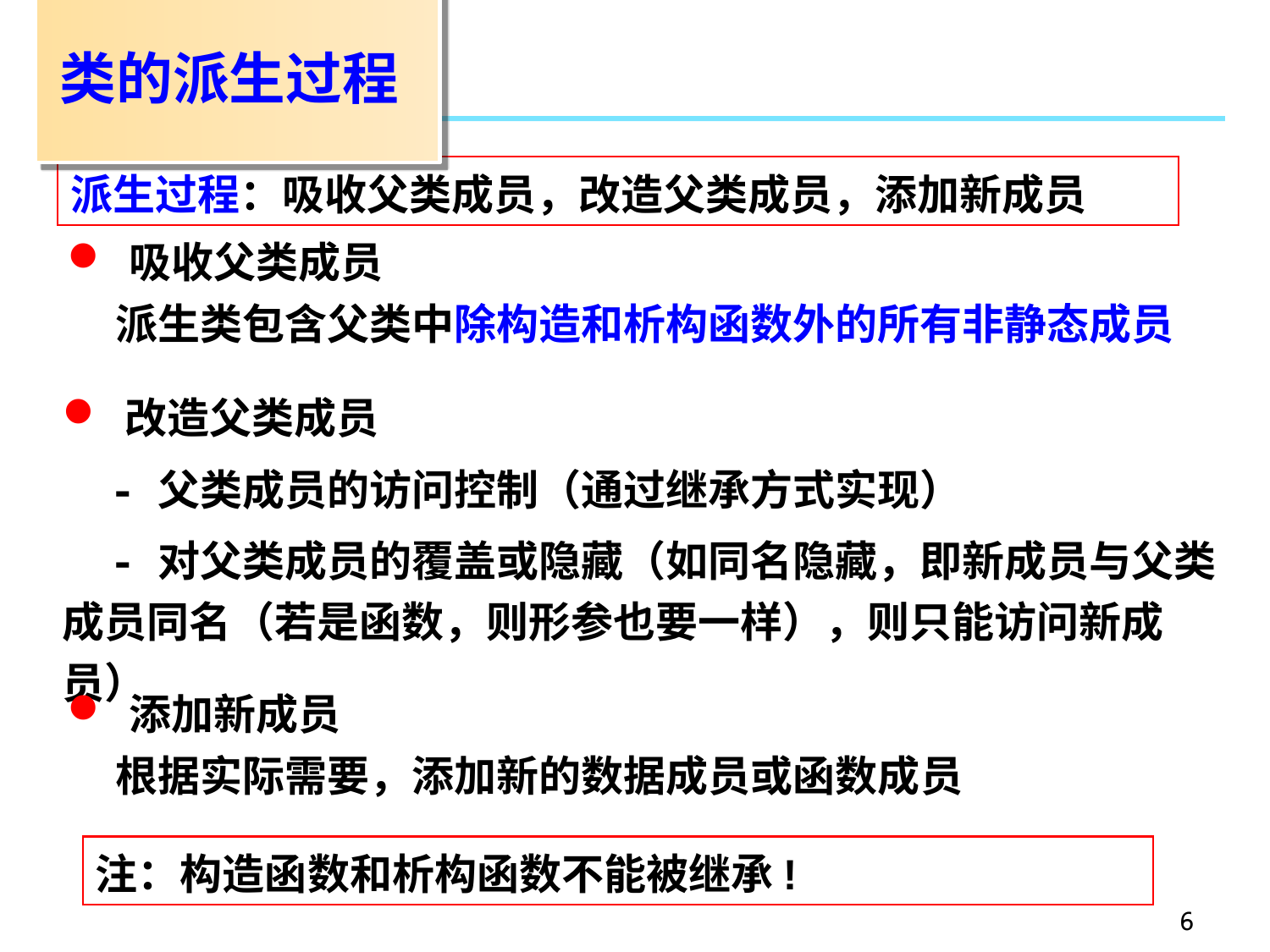

# 类的派生过程
派生过程：吸收父类成员，改造父类成员，添加新成员
 吸收父类成员
    派生类包含父类中除构造和析构函数外的所有非静态成员
 改造父类成员
    - 父类成员的访问控制（通过继承方式实现）
    - 对父类成员的覆盖或隐藏（如同名隐藏，即新成员与父类成员同名（若是函数，则形参也要一样），则只能访问新成员）
 添加新成员
    根据实际需要，添加新的数据成员或函数成员
注：构造函数和析构函数不能被继承!
6